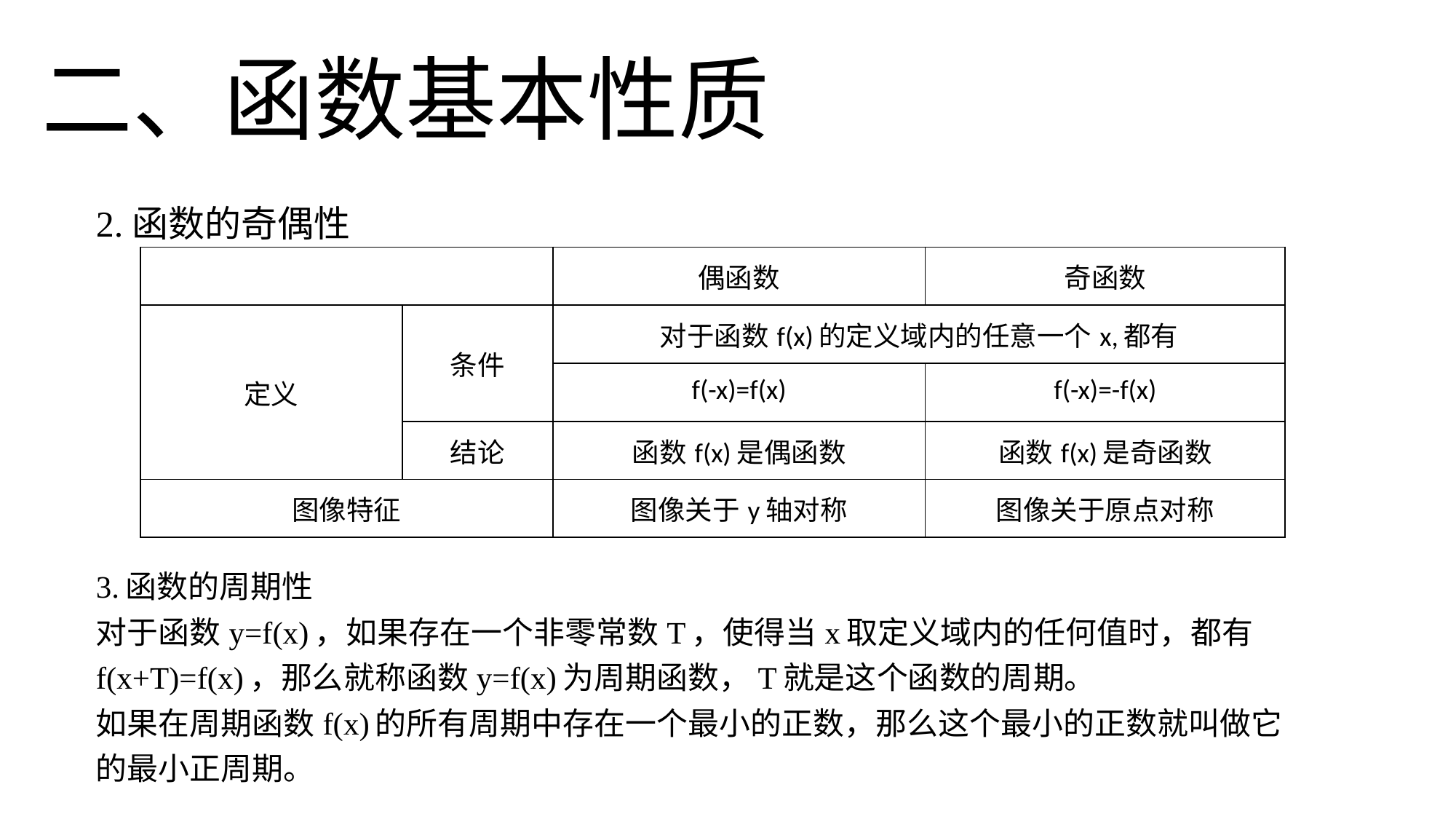

二、函数基本性质
2.函数的奇偶性
|  |  | 偶函数 | 奇函数 |
| --- | --- | --- | --- |
| 定义 | 条件 | 对于函数f(x)的定义域内的任意一个x,都有 |  |
|  |  | f(-x)=f(x) | f(-x)=-f(x) |
|  | 结论 | 函数f(x)是偶函数 | 函数f(x)是奇函数 |
| 图像特征 |  | 图像关于y轴对称 | 图像关于原点对称 |
3.函数的周期性
对于函数y=f(x)，如果存在一个非零常数T，使得当x取定义域内的任何值时，都有f(x+T)=f(x)，那么就称函数y=f(x)为周期函数，T就是这个函数的周期。
如果在周期函数f(x)的所有周期中存在一个最小的正数，那么这个最小的正数就叫做它的最小正周期。